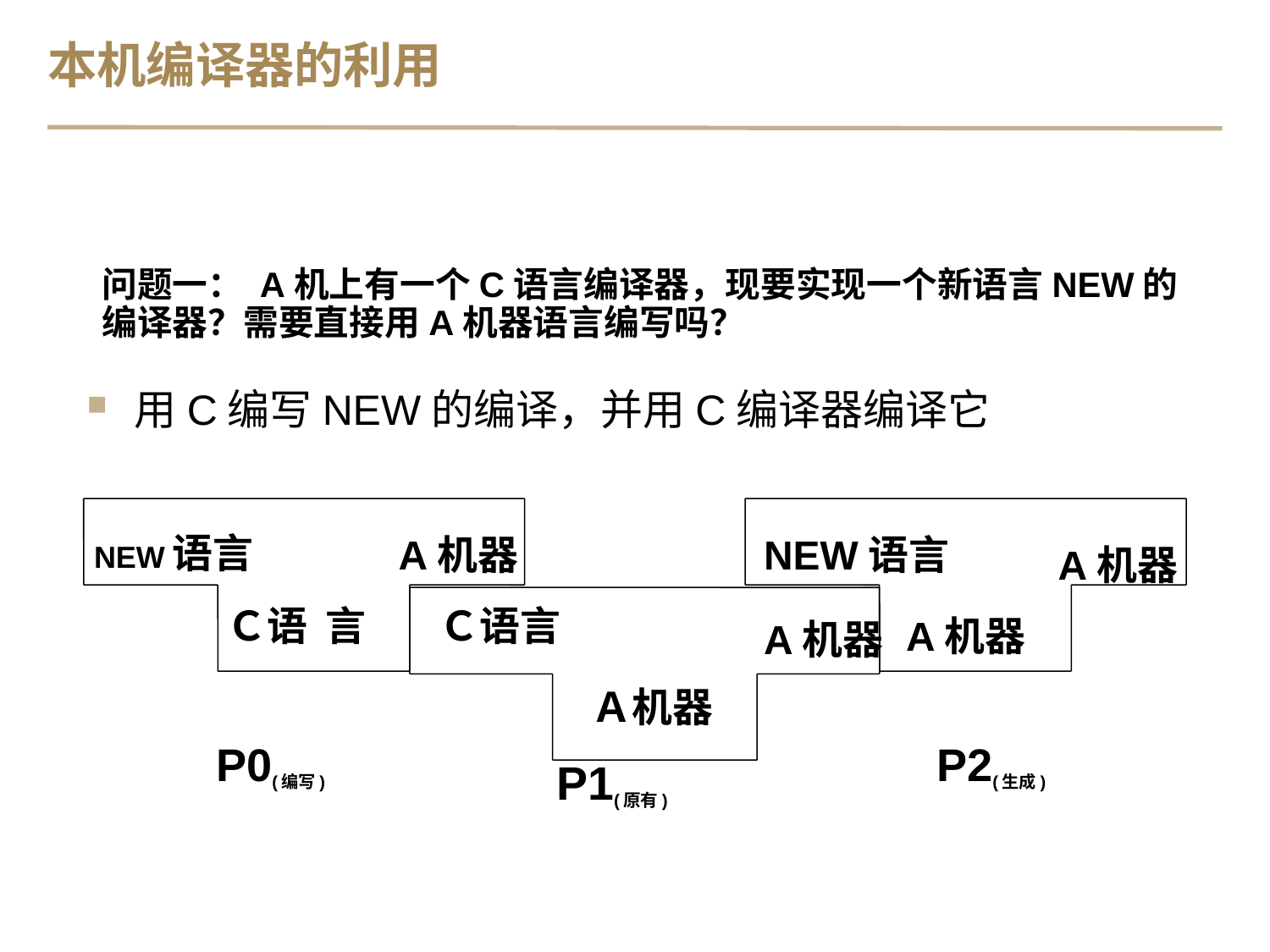

本机编译器的利用
问题一： A机上有一个C语言编译器，现要实现一个新语言NEW的编译器？需要直接用A机器语言编写吗？
用C编写NEW的编译，并用C编译器编译它

NEW语言
A机器
NEW语言
A机器

Ｃ语  言
Ｃ语言
A机器
A机器

Ａ机器
P0(编写)
P2(生成)
P1(原有)